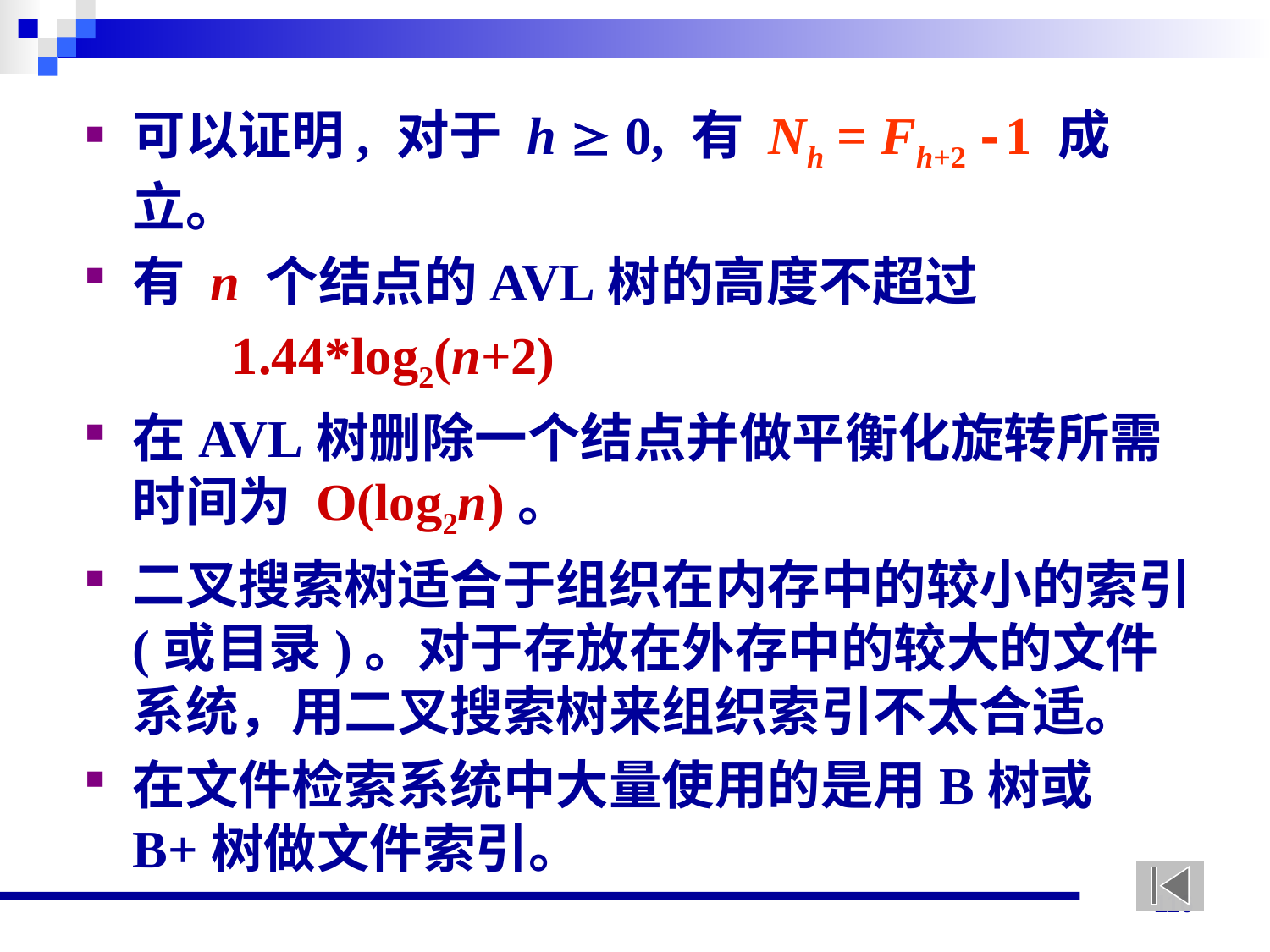

可以证明, 对于 h ≥ 0, 有 Nh = Fh+2 -1 成立。
有 n 个结点的AVL树的高度不超过
           1.44*log2(n+2)
在AVL树删除一个结点并做平衡化旋转所需时间为 O(log2n)。
二叉搜索树适合于组织在内存中的较小的索引(或目录)。对于存放在外存中的较大的文件系统，用二叉搜索树来组织索引不太合适。
在文件检索系统中大量使用的是用B树或B+树做文件索引。
116